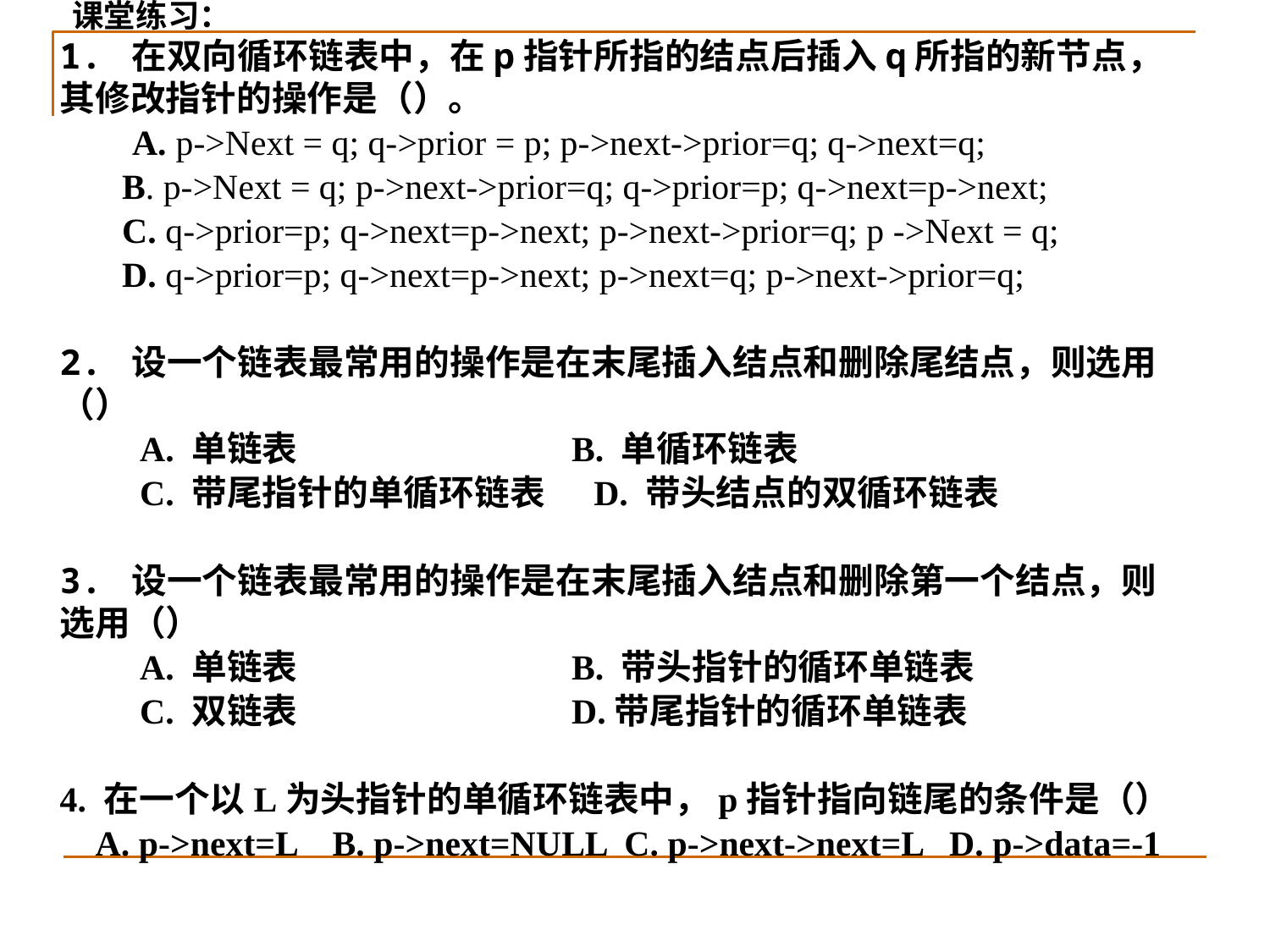

课堂练习：
1. 在双向循环链表中，在p指针所指的结点后插入q所指的新节点，其修改指针的操作是（）。
    A. p->Next = q; q->prior = p; p->next->prior=q; q->next=q;
       B. p->Next = q; p->next->prior=q; q->prior=p; q->next=p->next;
       C. q->prior=p; q->next=p->next; p->next->prior=q; p ->Next = q;
       D. q->prior=p; q->next=p->next; p->next=q; p->next->prior=q;

2. 设一个链表最常用的操作是在末尾插入结点和删除尾结点，则选用（）
         A. 单链表                                 B. 单循环链表
         C. 带尾指针的单循环链表     D. 带头结点的双循环链表

3. 设一个链表最常用的操作是在末尾插入结点和删除第一个结点，则选用（）
         A. 单链表                                 B. 带头指针的循环单链表
         C. 双链表                                 D.带尾指针的循环单链表

4. 在一个以L为头指针的单循环链表中，p指针指向链尾的条件是（）
    A. p->next=L    B. p->next=NULL  C. p->next->next=L   D. p->data=-1